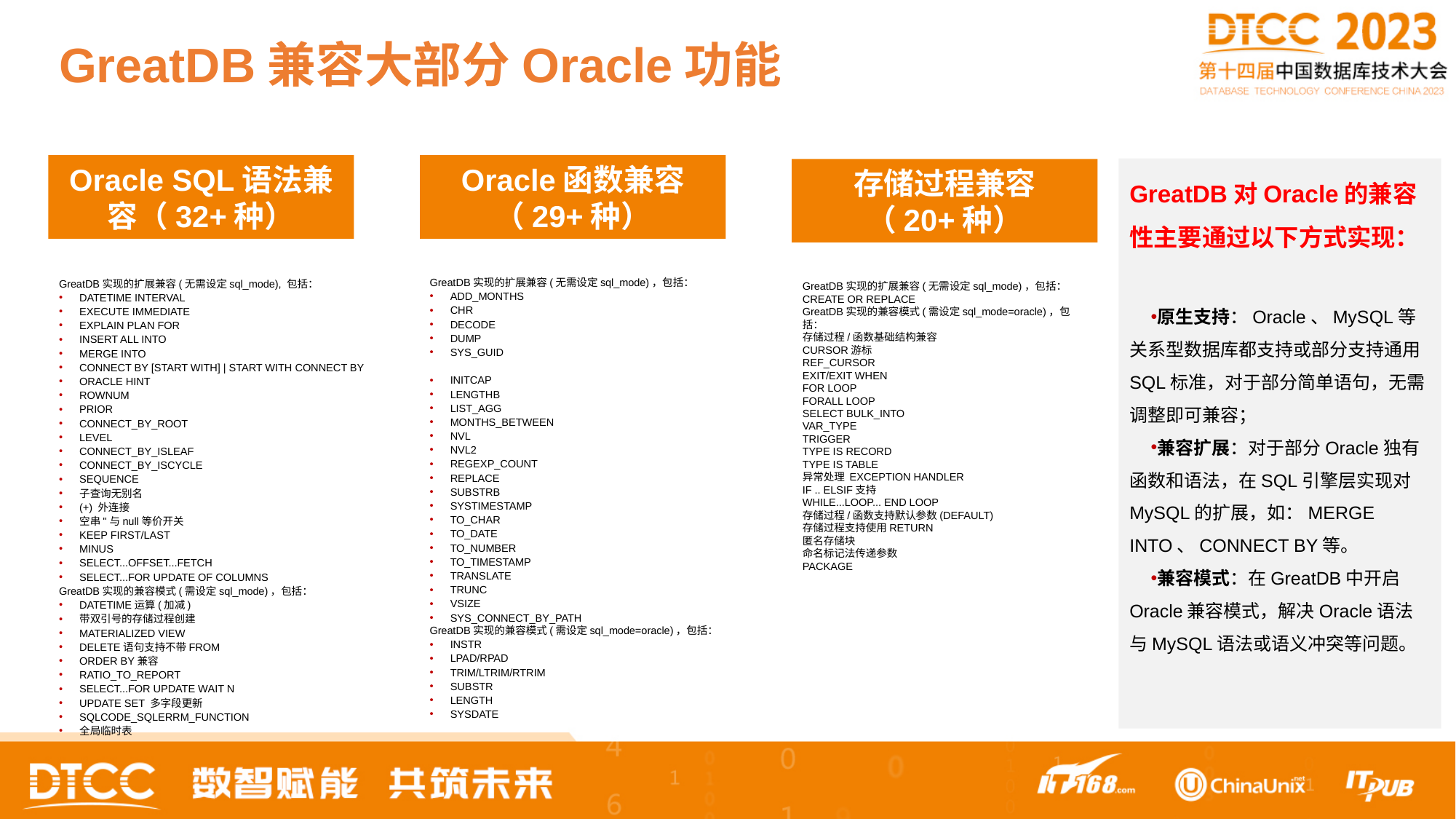

GreatDB兼容大部分Oracle功能
Oracle SQL语法兼容（32+种）
Oracle函数兼容
（29+种）
存储过程兼容
（20+种）
GreatDB对Oracle的兼容性主要通过以下方式实现：

原生支持：Oracle、MySQL等关系型数据库都支持或部分支持通用SQL标准，对于部分简单语句，无需调整即可兼容；
兼容扩展：对于部分Oracle独有函数和语法，在SQL引擎层实现对MySQL的扩展，如：MERGE INTO、CONNECT BY等。
兼容模式：在GreatDB中开启Oracle兼容模式，解决Oracle语法与MySQL语法或语义冲突等问题。
GreatDB实现的扩展兼容(无需设定sql_mode)，包括：
ADD_MONTHS
CHR
DECODE
DUMP
SYS_GUID
INITCAP
LENGTHB
LIST_AGG
MONTHS_BETWEEN
NVL
NVL2
REGEXP_COUNT
REPLACE
SUBSTRB
SYSTIMESTAMP
TO_CHAR
TO_DATE
TO_NUMBER
TO_TIMESTAMP
TRANSLATE
TRUNC
VSIZE
SYS_CONNECT_BY_PATH
GreatDB实现的兼容模式(需设定sql_mode=oracle)，包括：
INSTR
LPAD/RPAD
TRIM/LTRIM/RTRIM
SUBSTR
LENGTH
SYSDATE
GreatDB实现的扩展兼容(无需设定sql_mode), 包括：
DATETIME INTERVAL
EXECUTE IMMEDIATE
EXPLAIN PLAN FOR
INSERT ALL INTO
MERGE INTO
CONNECT BY [START WITH] | START WITH CONNECT BY
ORACLE HINT
ROWNUM
PRIOR
CONNECT_BY_ROOT
LEVEL
CONNECT_BY_ISLEAF
CONNECT_BY_ISCYCLE
SEQUENCE
子查询无别名
(+) 外连接
空串''与null等价开关
KEEP FIRST/LAST
MINUS
SELECT...OFFSET...FETCH
SELECT...FOR UPDATE OF COLUMNS
GreatDB实现的兼容模式(需设定sql_mode)，包括：
DATETIME运算(加减)
带双引号的存储过程创建
MATERIALIZED VIEW
DELETE语句支持不带FROM
ORDER BY兼容
RATIO_TO_REPORT
SELECT...FOR UPDATE WAIT N
UPDATE SET 多字段更新
SQLCODE_SQLERRM_FUNCTION
全局临时表
GreatDB实现的扩展兼容(无需设定sql_mode)，包括：
CREATE OR REPLACE
GreatDB实现的兼容模式(需设定sql_mode=oracle)，包括：
存储过程/函数基础结构兼容
CURSOR游标
REF_CURSOR
EXIT/EXIT WHEN
FOR LOOP
FORALL LOOP
SELECT BULK_INTO
VAR_TYPE
TRIGGER
TYPE IS RECORD
TYPE IS TABLE
异常处理 EXCEPTION HANDLER
IF .. ELSIF支持
WHILE...LOOP... END LOOP
存储过程/函数支持默认参数(DEFAULT)
存储过程支持使用RETURN
匿名存储块
命名标记法传递参数
PACKAGE